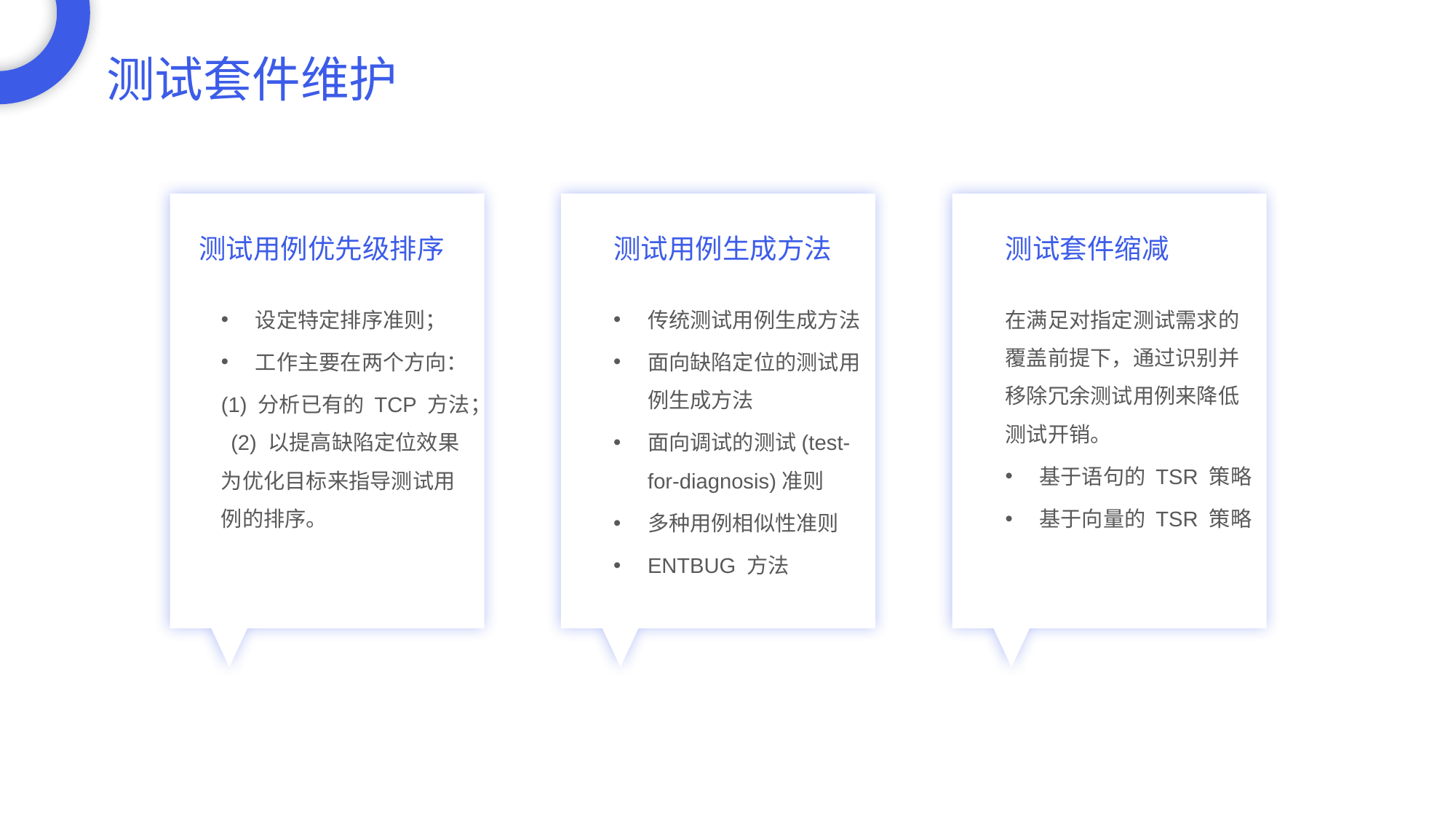

测试套件维护

测试用例优先级排序
设定特定排序准则；
工作主要在两个方向：
(1) 分析已有的 TCP 方法； (2) 以提高缺陷定位效果为优化目标来指导测试用例的排序。

测试用例生成方法
传统测试用例生成方法
面向缺陷定位的测试用例生成方法
面向调试的测试(test-for-diagnosis)准则
多种用例相似性准则
ENTBUG 方法

测试套件缩减
在满足对指定测试需求的覆盖前提下，通过识别并移除冗余测试用例来降低测试开销。
基于语句的 TSR 策略
基于向量的 TSR 策略